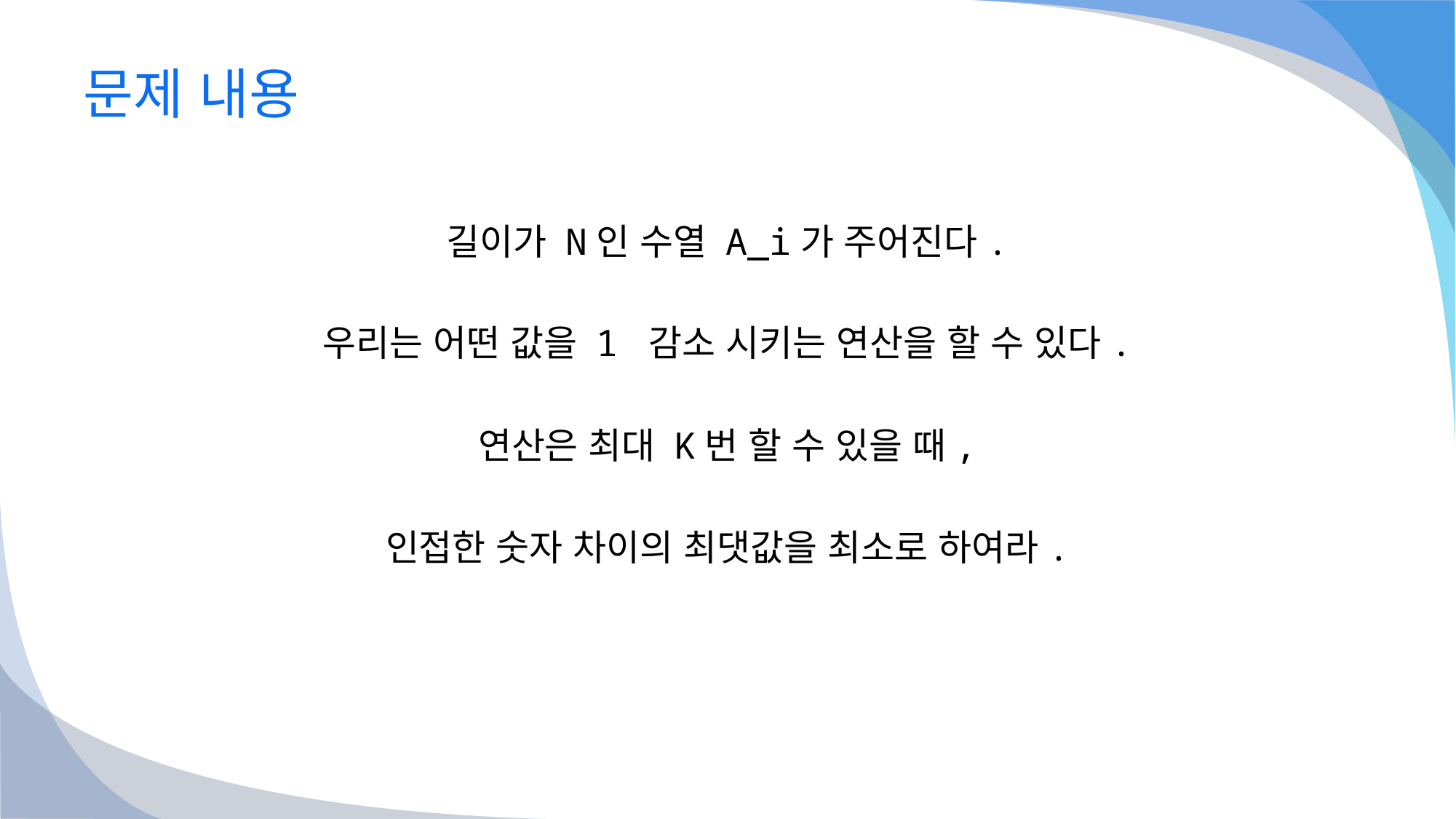

# 문제 내용

길이가 N인 수열 A_i가 주어진다.

우리는 어떤 값을 1 감소 시키는 연산을 할 수 있다.

연산은 최대 K번 할 수 있을 때,

인접한 숫자 차이의 최댓값을 최소로 하여라.